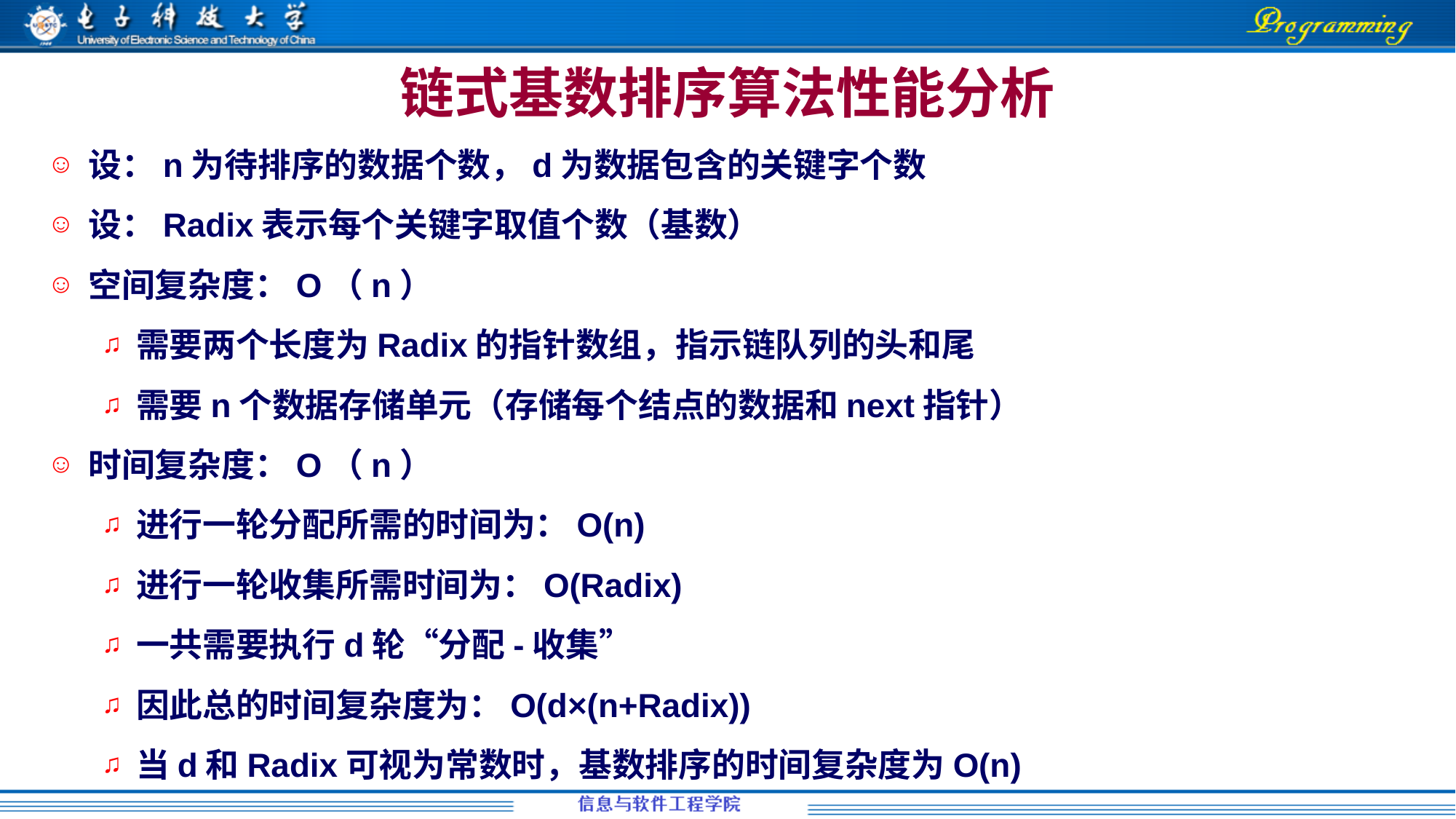

# 链式基数排序算法性能分析
设：n为待排序的数据个数，d为数据包含的关键字个数
设：Radix表示每个关键字取值个数（基数）
空间复杂度：O（n）
需要两个长度为Radix的指针数组，指示链队列的头和尾
需要n个数据存储单元（存储每个结点的数据和next指针）
时间复杂度：O（n）
进行一轮分配所需的时间为：O(n)
进行一轮收集所需时间为：O(Radix)
一共需要执行d轮“分配-收集”
因此总的时间复杂度为：O(d×(n+Radix))
当d和Radix可视为常数时，基数排序的时间复杂度为O(n)